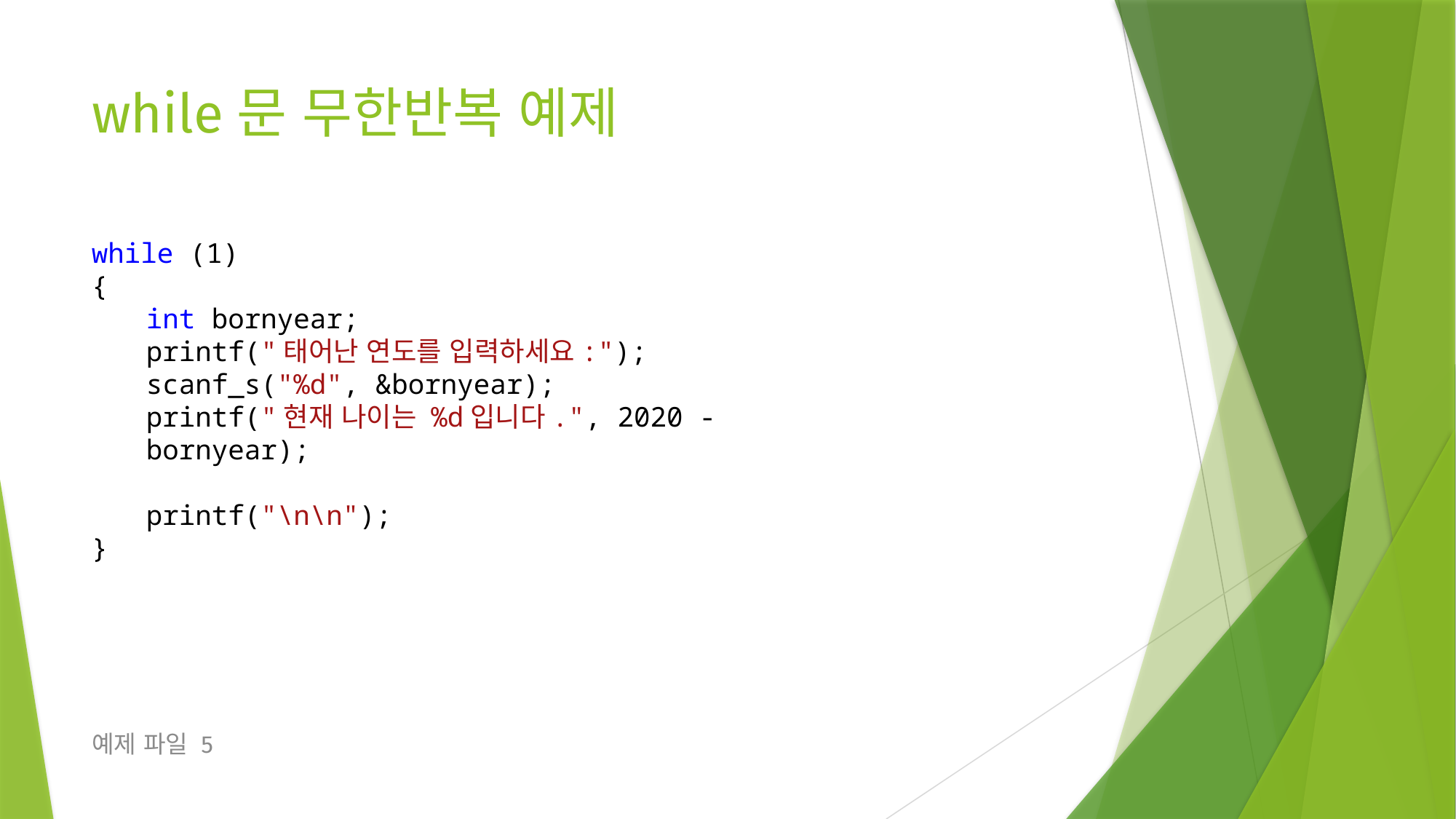

# while문 무한반복 예제
while (1)
{
int bornyear;
printf("태어난 연도를 입력하세요:");
scanf_s("%d", &bornyear);
printf("현재 나이는 %d입니다.", 2020 - bornyear);

printf("\n\n");
}
예제 파일 5